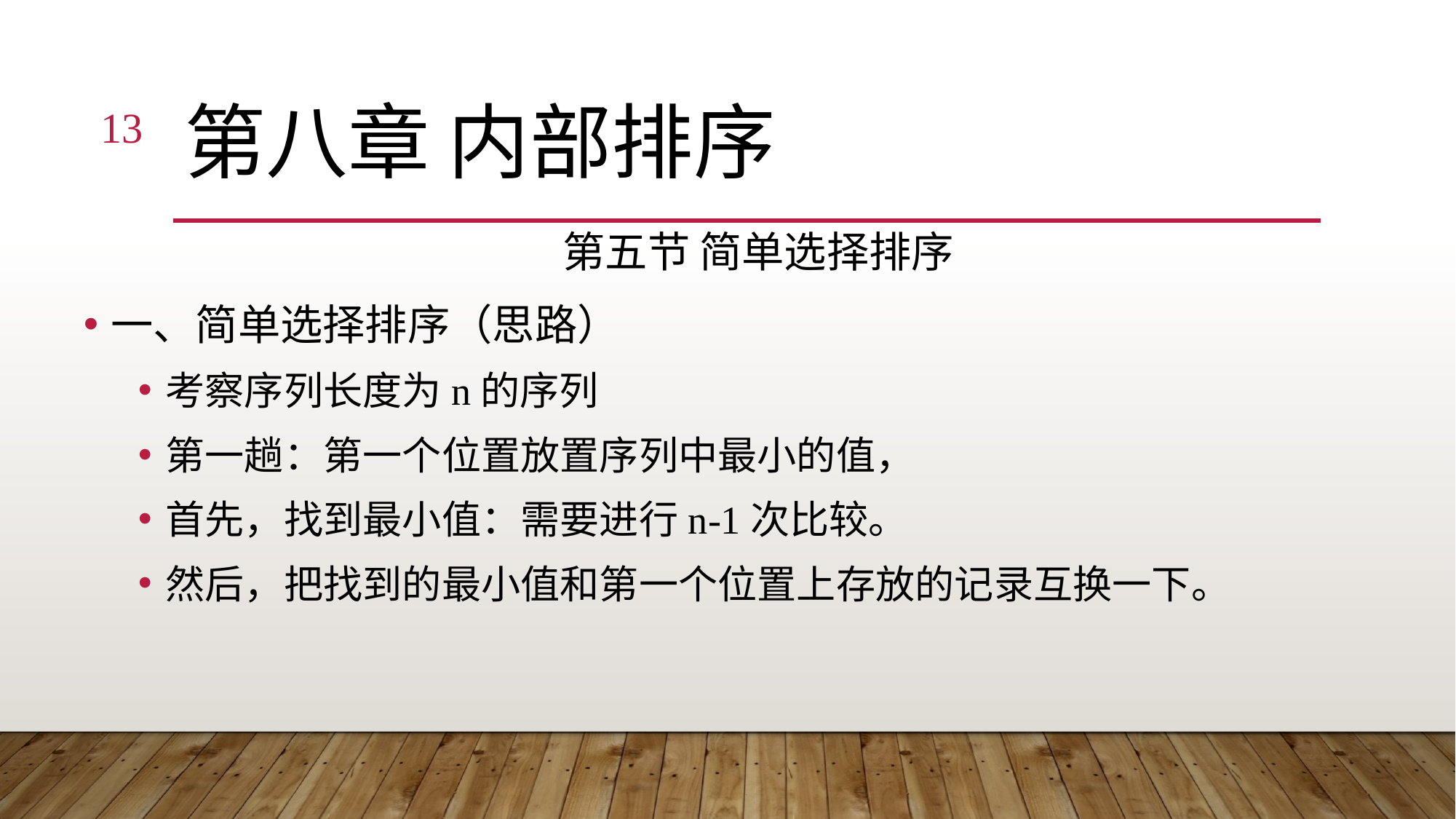

13
# 第八章 内部排序
第五节 简单选择排序
一、简单选择排序（思路）
考察序列长度为n的序列
第一趟：第一个位置放置序列中最小的值，
首先，找到最小值：需要进行n-1次比较。
然后，把找到的最小值和第一个位置上存放的记录互换一下。